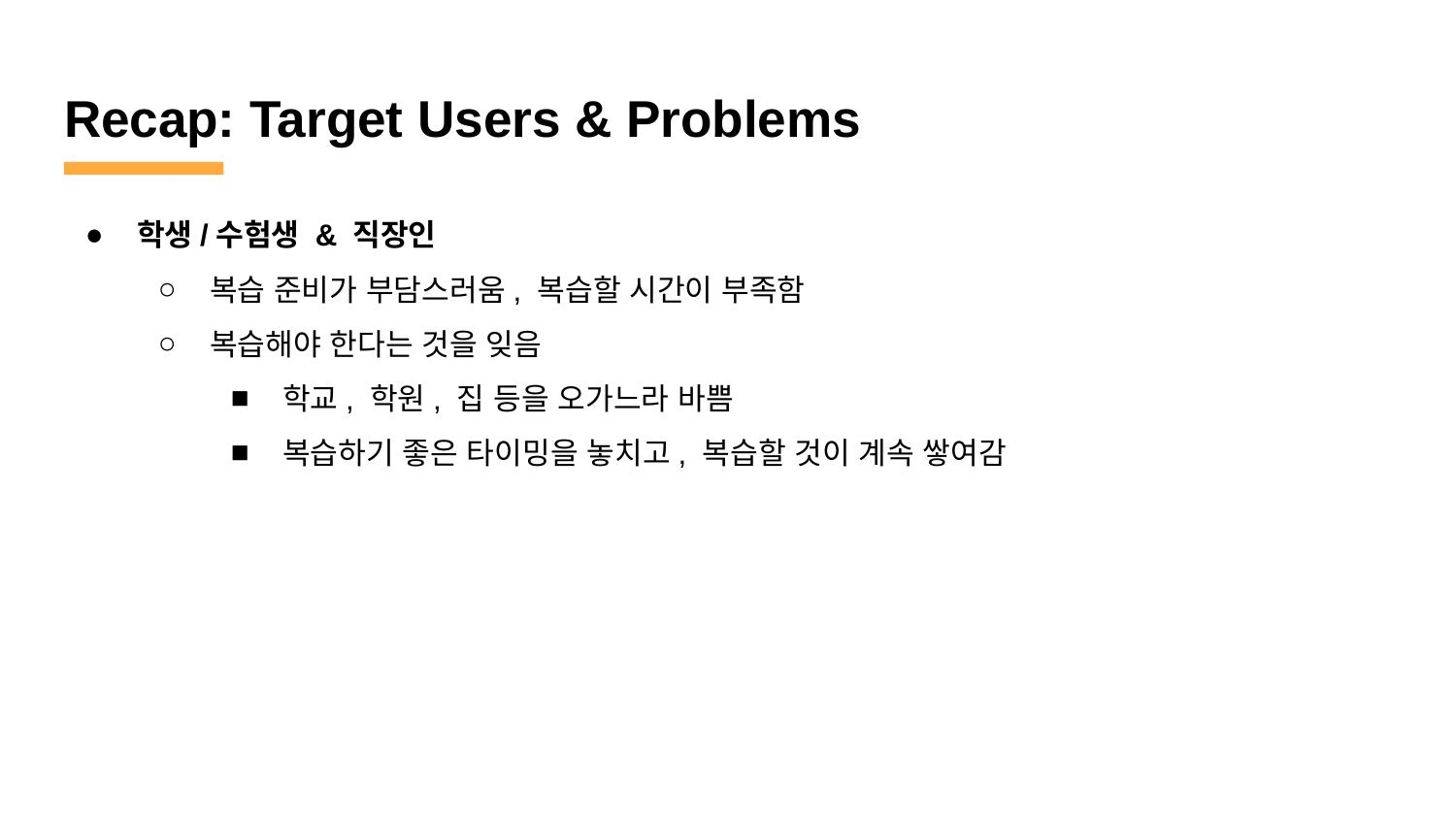

# Recap: Target Users & Problems

학생/수험생 & 직장인
복습 준비가 부담스러움, 복습할 시간이 부족함
복습해야 한다는 것을 잊음
학교, 학원, 집 등을 오가느라 바쁨
복습하기 좋은 타이밍을 놓치고, 복습할 것이 계속 쌓여감